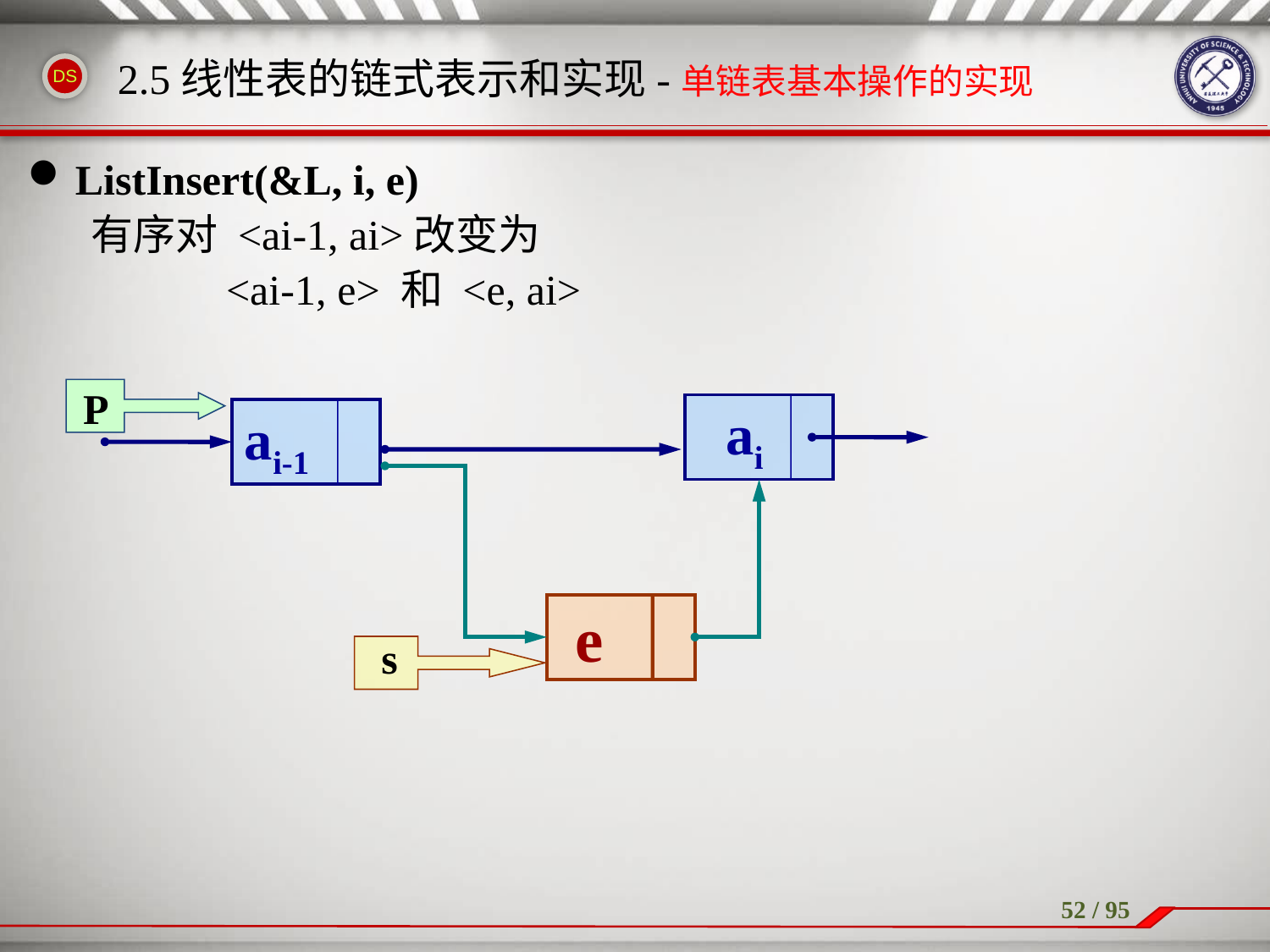

# 2.5线性表的链式表示和实现-单链表基本操作的实现
ListInsert(&L, i, e)
有序对 <ai-1, ai>改变为
	         <ai-1, e> 和 <e, ai>
P

  ai

ai-1

 e

s